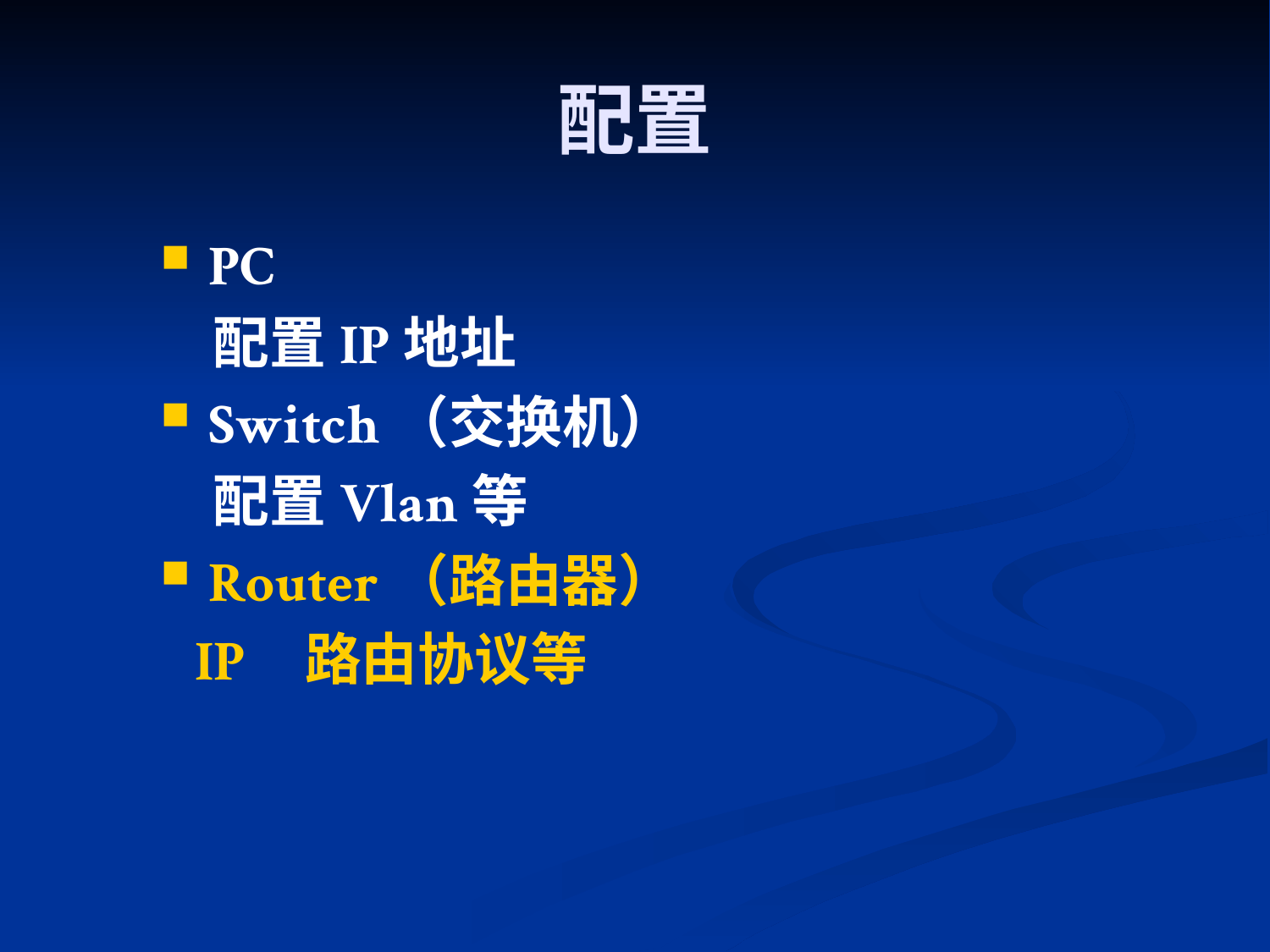

配置
PC
   配置IP地址
Switch（交换机）
   配置Vlan等
Router（路由器）
   IP    路由协议等